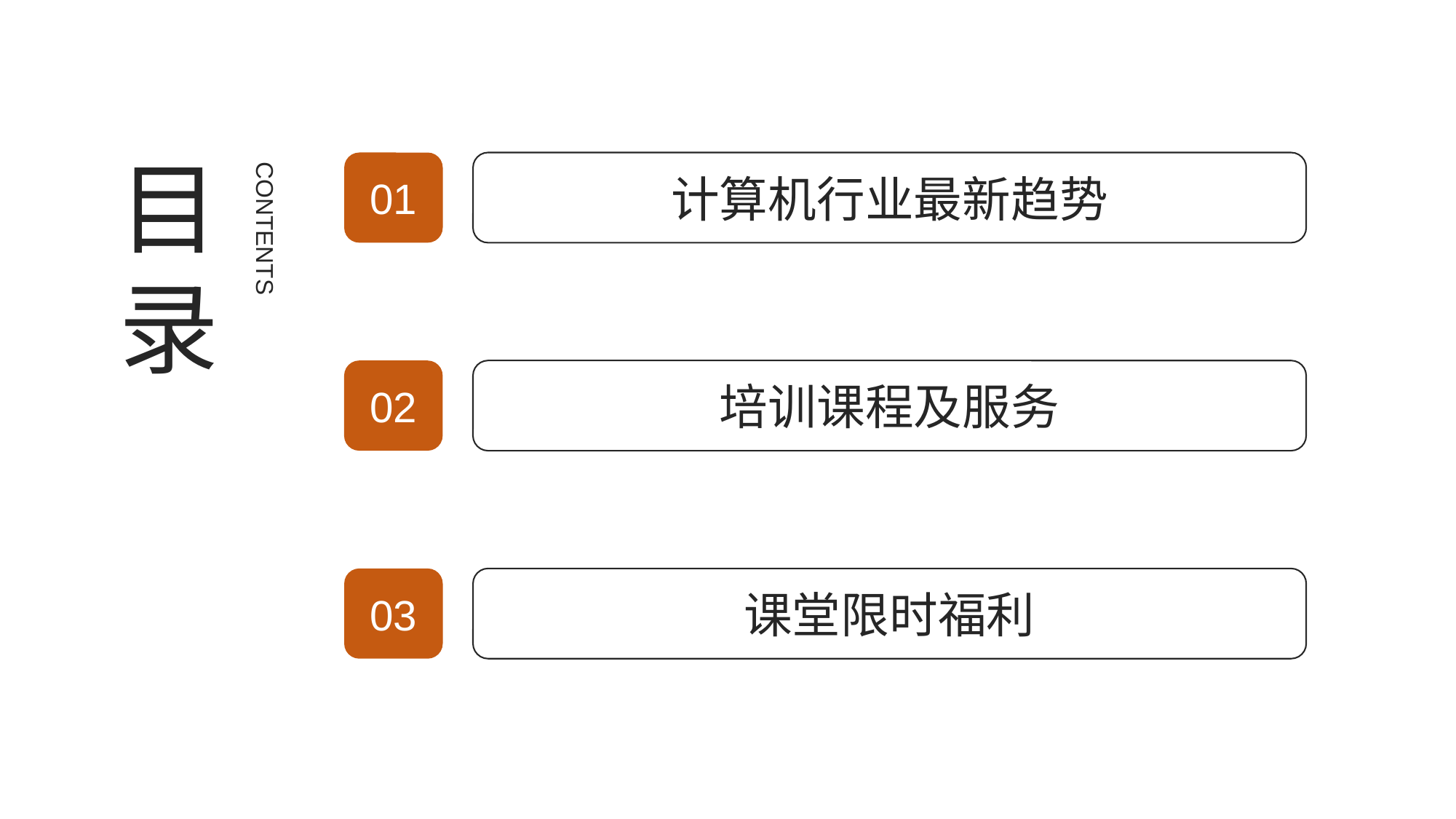

目
录
CONTENTS
01
计算机行业最新趋势
02
培训课程及服务
03
课堂限时福利